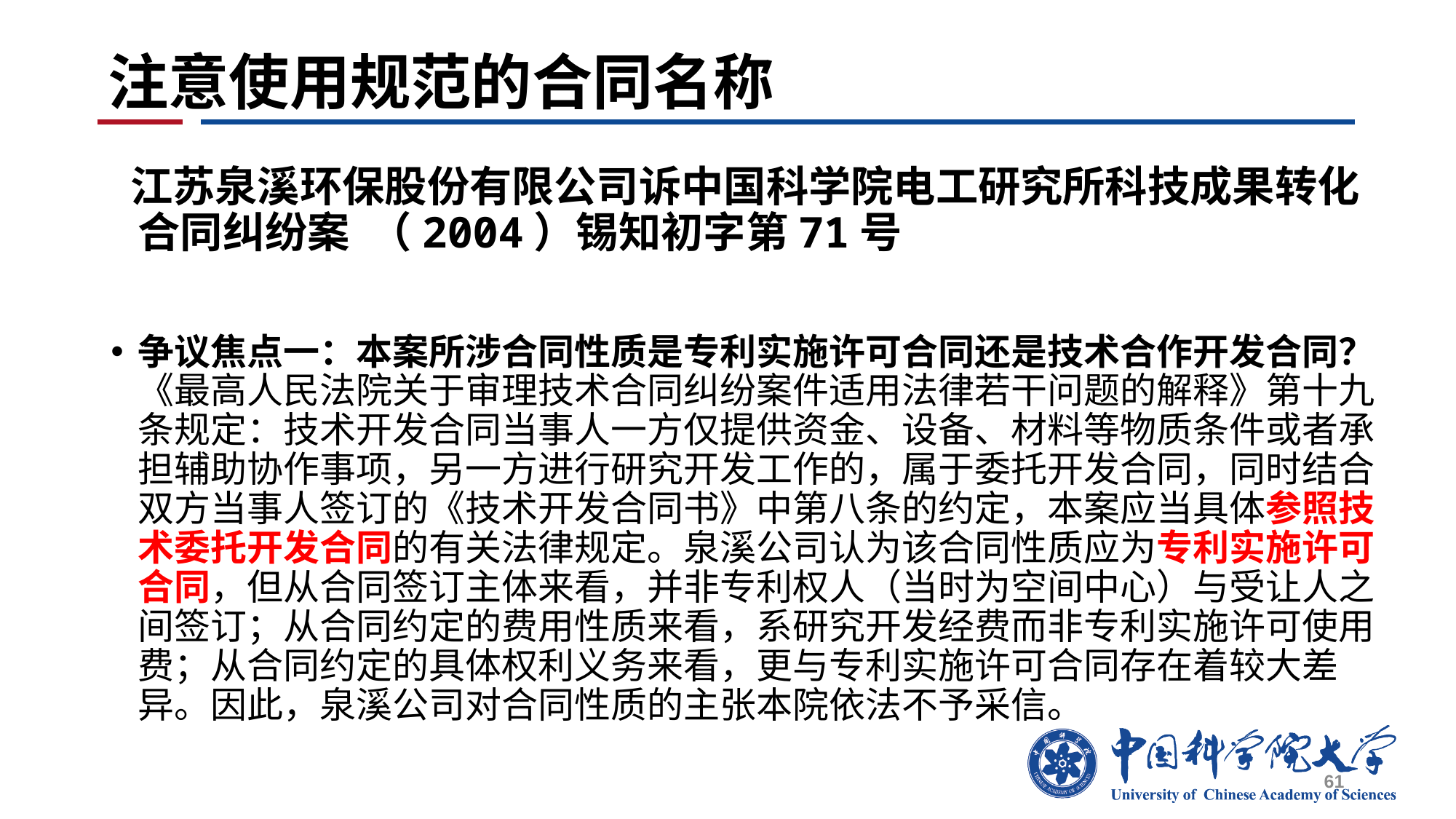

# 注意使用规范的合同名称
 江苏泉溪环保股份有限公司诉中国科学院电工研究所科技成果转化合同纠纷案  （2004）锡知初字第71号

争议焦点一：本案所涉合同性质是专利实施许可合同还是技术合作开发合同？《最高人民法院关于审理技术合同纠纷案件适用法律若干问题的解释》第十九条规定：技术开发合同当事人一方仅提供资金、设备、材料等物质条件或者承担辅助协作事项，另一方进行研究开发工作的，属于委托开发合同，同时结合双方当事人签订的《技术开发合同书》中第八条的约定，本案应当具体参照技术委托开发合同的有关法律规定。泉溪公司认为该合同性质应为专利实施许可合同，但从合同签订主体来看，并非专利权人（当时为空间中心）与受让人之间签订；从合同约定的费用性质来看，系研究开发经费而非专利实施许可使用费；从合同约定的具体权利义务来看，更与专利实施许可合同存在着较大差异。因此，泉溪公司对合同性质的主张本院依法不予采信。

61